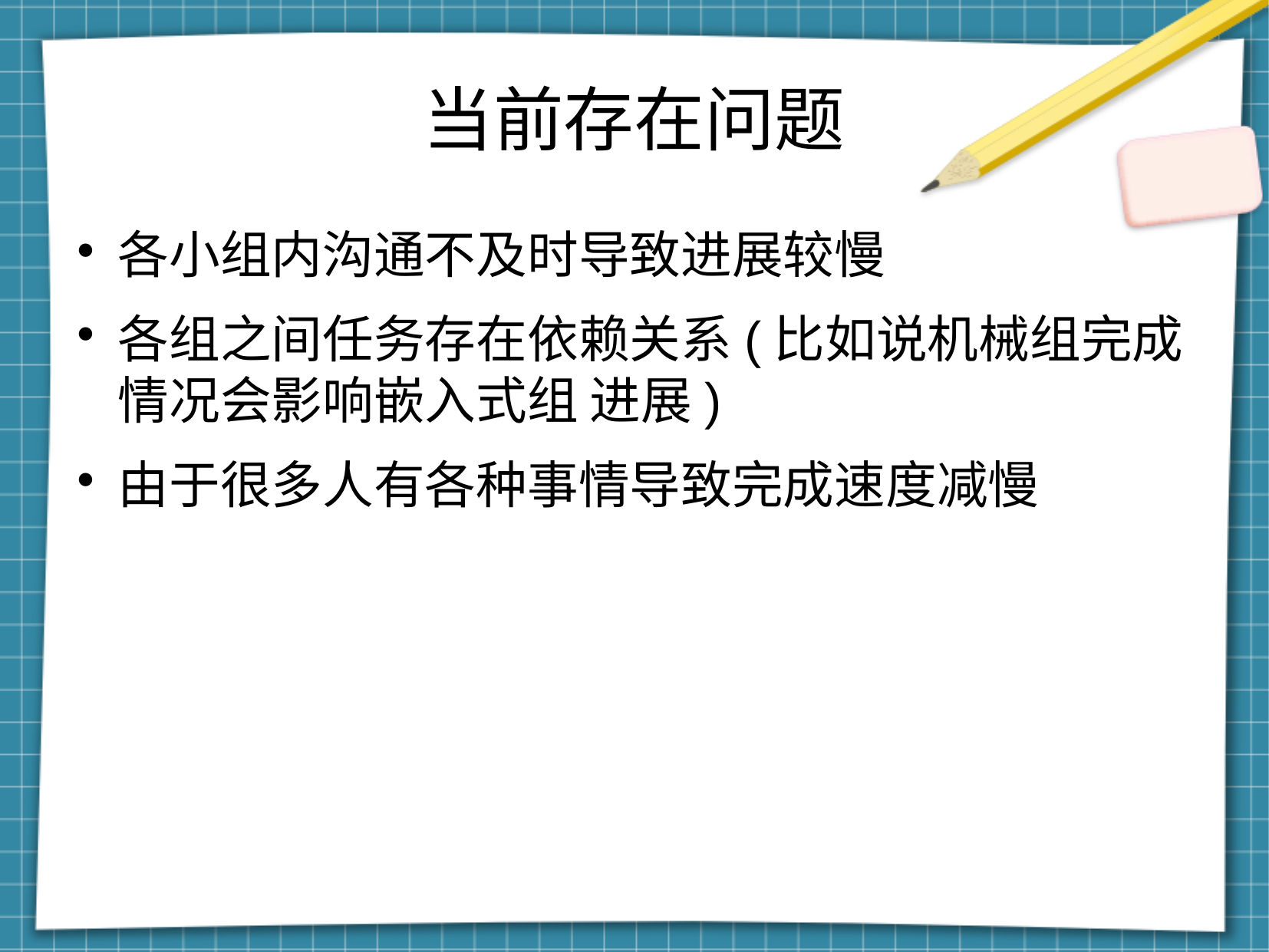

当前存在问题
各小组内沟通不及时导致进展较慢
各组之间任务存在依赖关系(比如说机械组完成情况会影响嵌入式组 进展)
由于很多人有各种事情导致完成速度减慢